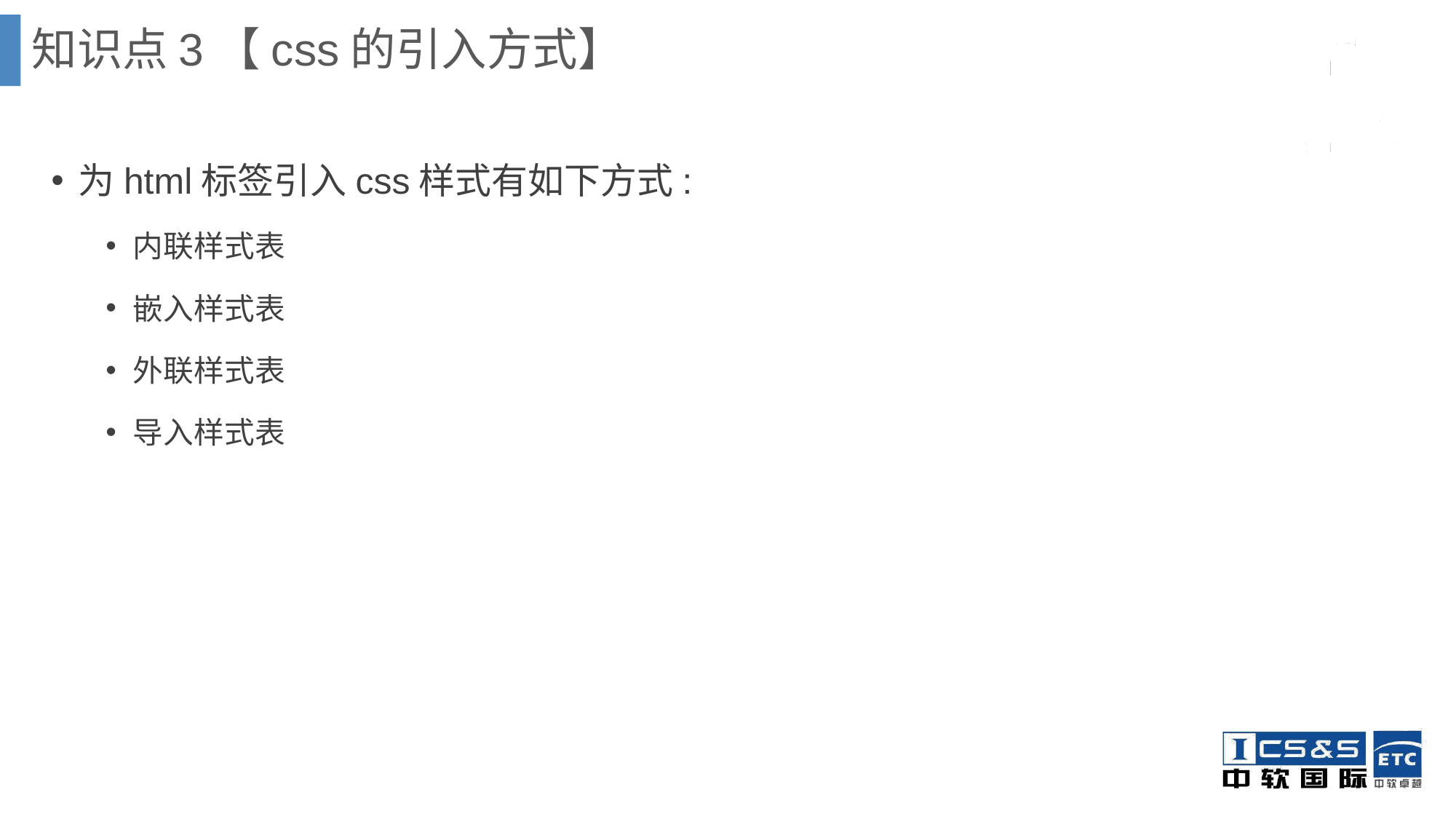

知识点3【css的引入方式】
为html标签引入css样式有如下方式:
内联样式表
嵌入样式表
外联样式表
导入样式表